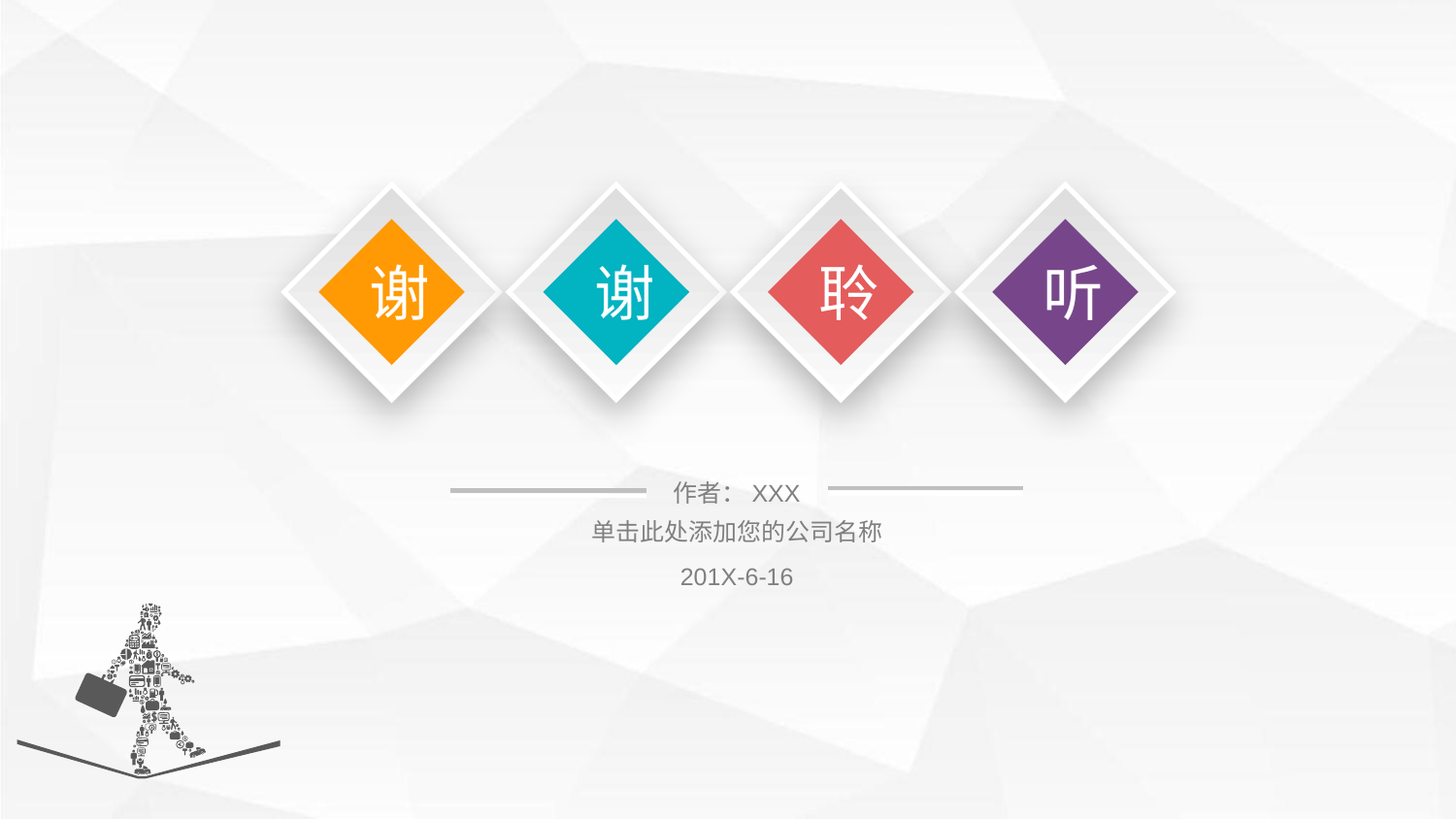

谢

谢

聆

听
作者：XXX
单击此处添加您的公司名称
201X-6-16